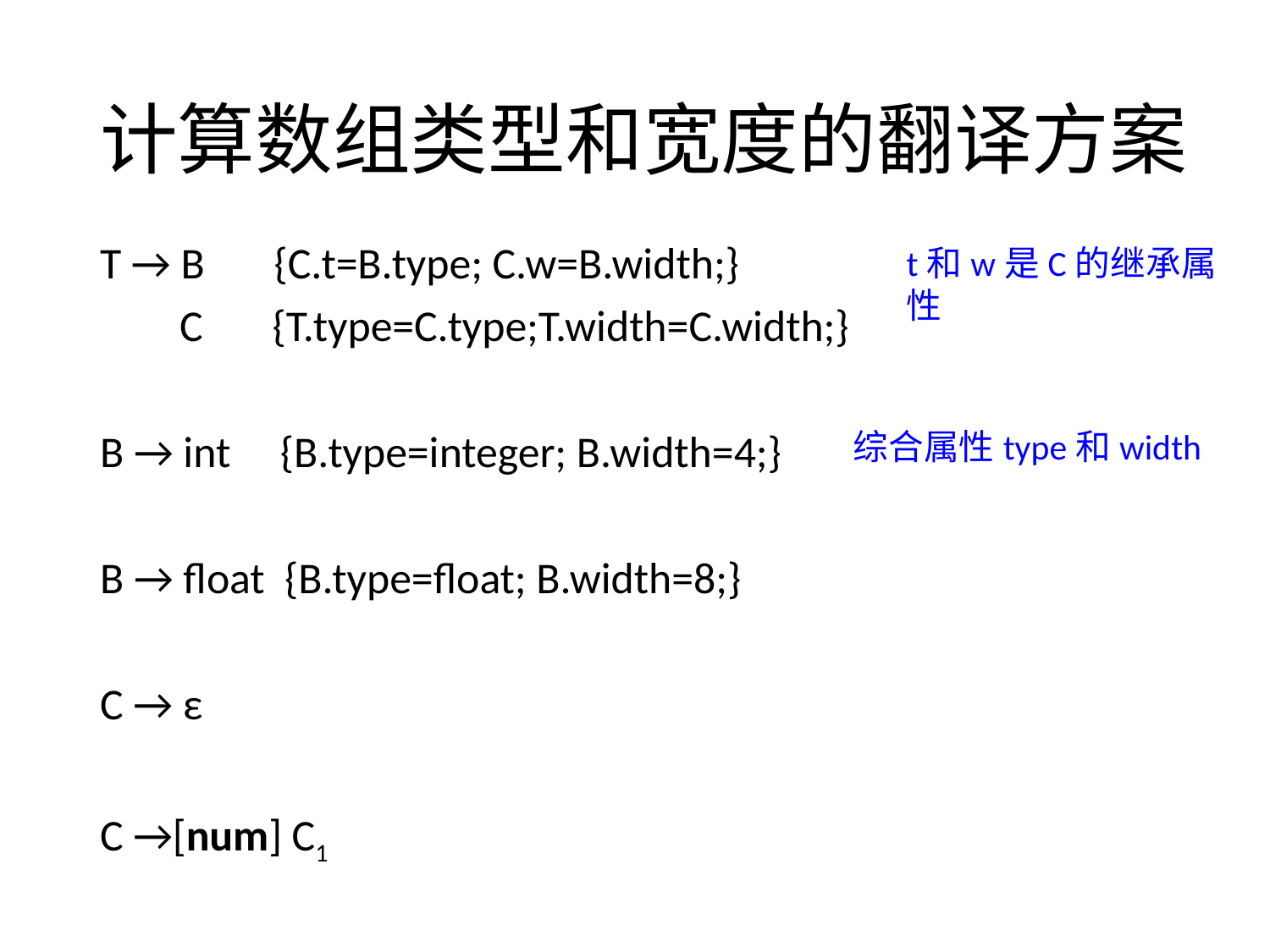

# 计算数组类型和宽度的翻译方案
T → B       {C.t=B.type; C.w=B.width;}
        C       {T.type=C.type;T.width=C.width;}

B → int     {B.type=integer; B.width=4;}

B → float  {B.type=float; B.width=8;}

C → ε

C →[num] C1

t和w是C的继承属性
综合属性type和width